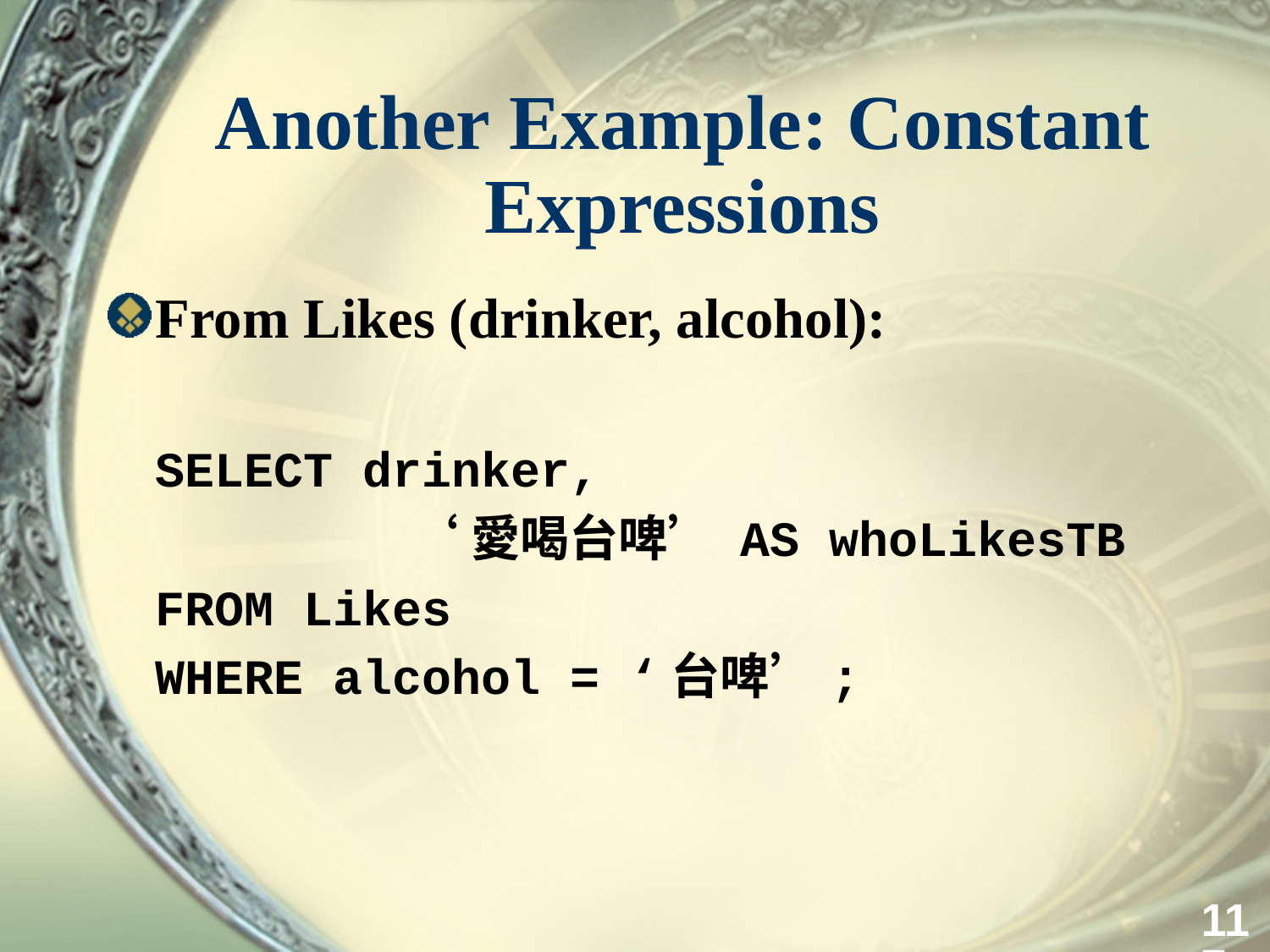

# Another Example: Constant Expressions
From Likes (drinker, alcohol):

	SELECT drinker,
			‘愛喝台啤’ AS whoLikesTB
	FROM Likes
	WHERE alcohol = ‘台啤’;
117